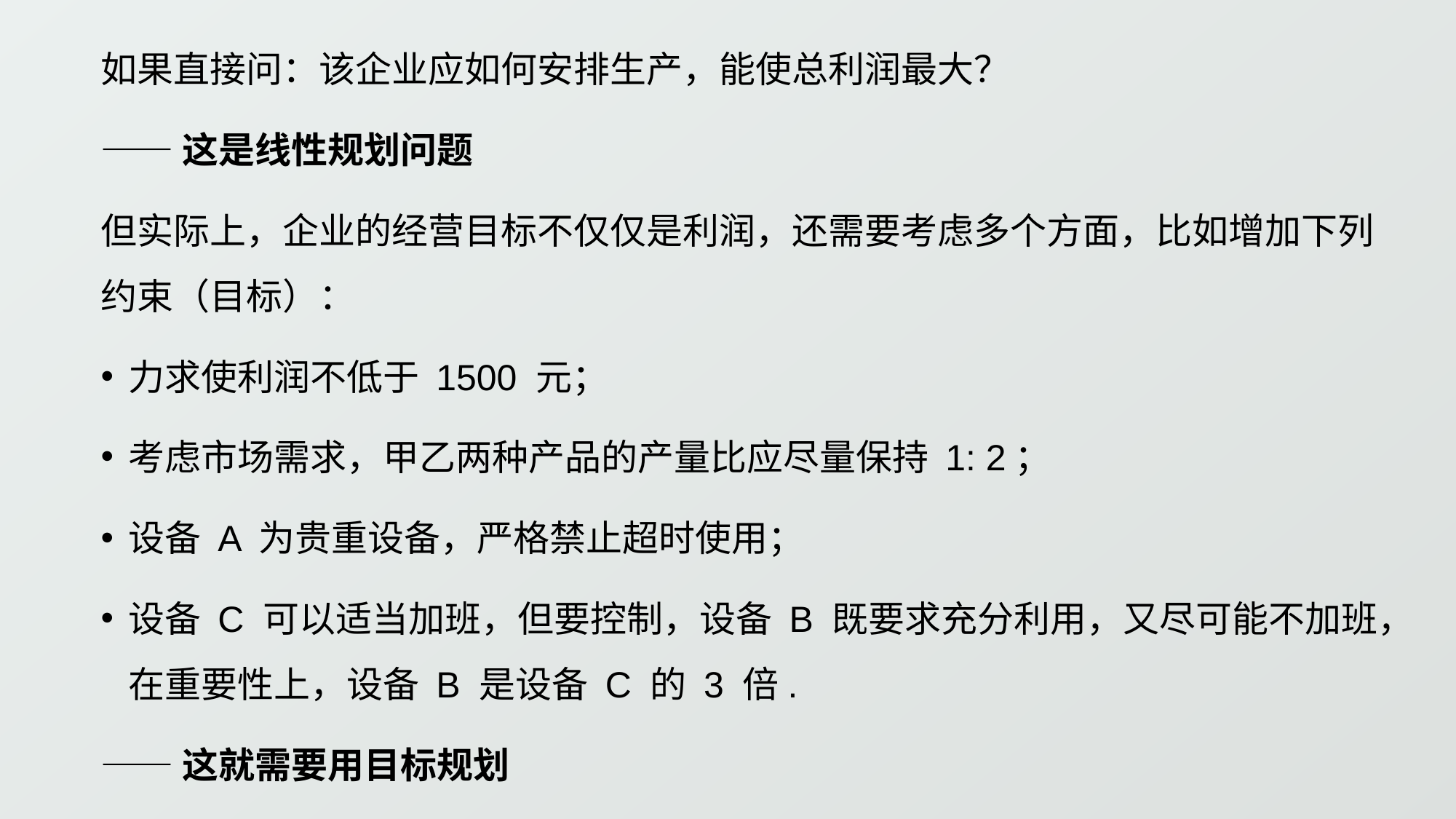

如果直接问：该企业应如何安排生产，能使总利润最大？
——这是线性规划问题
但实际上，企业的经营目标不仅仅是利润，还需要考虑多个方面，比如增加下列约束（目标）：
力求使利润不低于 1500 元；
考虑市场需求，甲乙两种产品的产量比应尽量保持 1: 2；
设备 A 为贵重设备，严格禁止超时使用；
设备 C 可以适当加班，但要控制，设备 B 既要求充分利用，又尽可能不加班，在重要性上，设备 B 是设备 C 的 3 倍.
——这就需要用目标规划